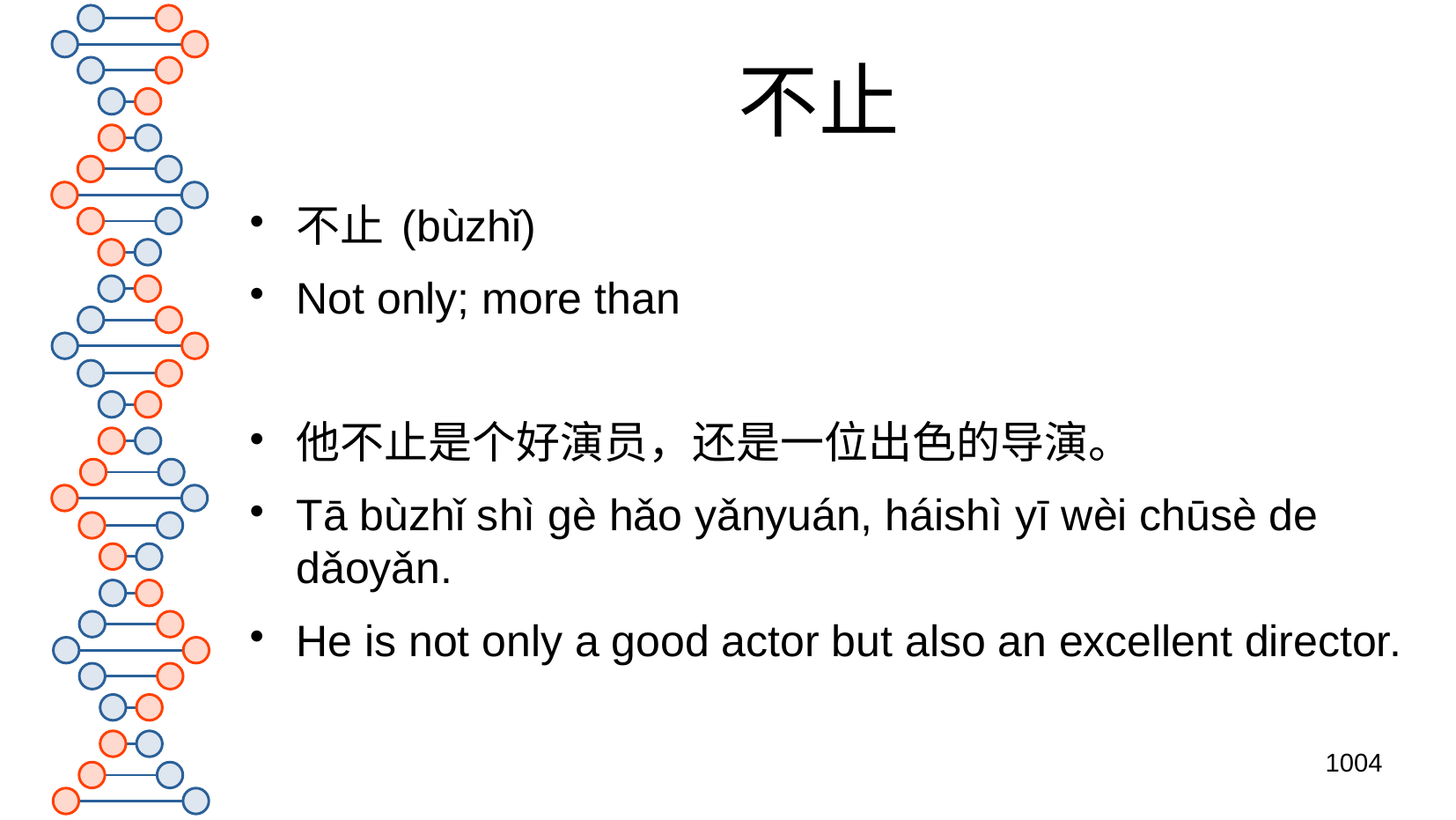

# 不止
不止 (bùzhǐ)
Not only; more than

他不止是个好演员，还是一位出色的导演。
Tā bùzhǐ shì gè hǎo yǎnyuán, háishì yī wèi chūsè de dǎoyǎn.
He is not only a good actor but also an excellent director.

1004